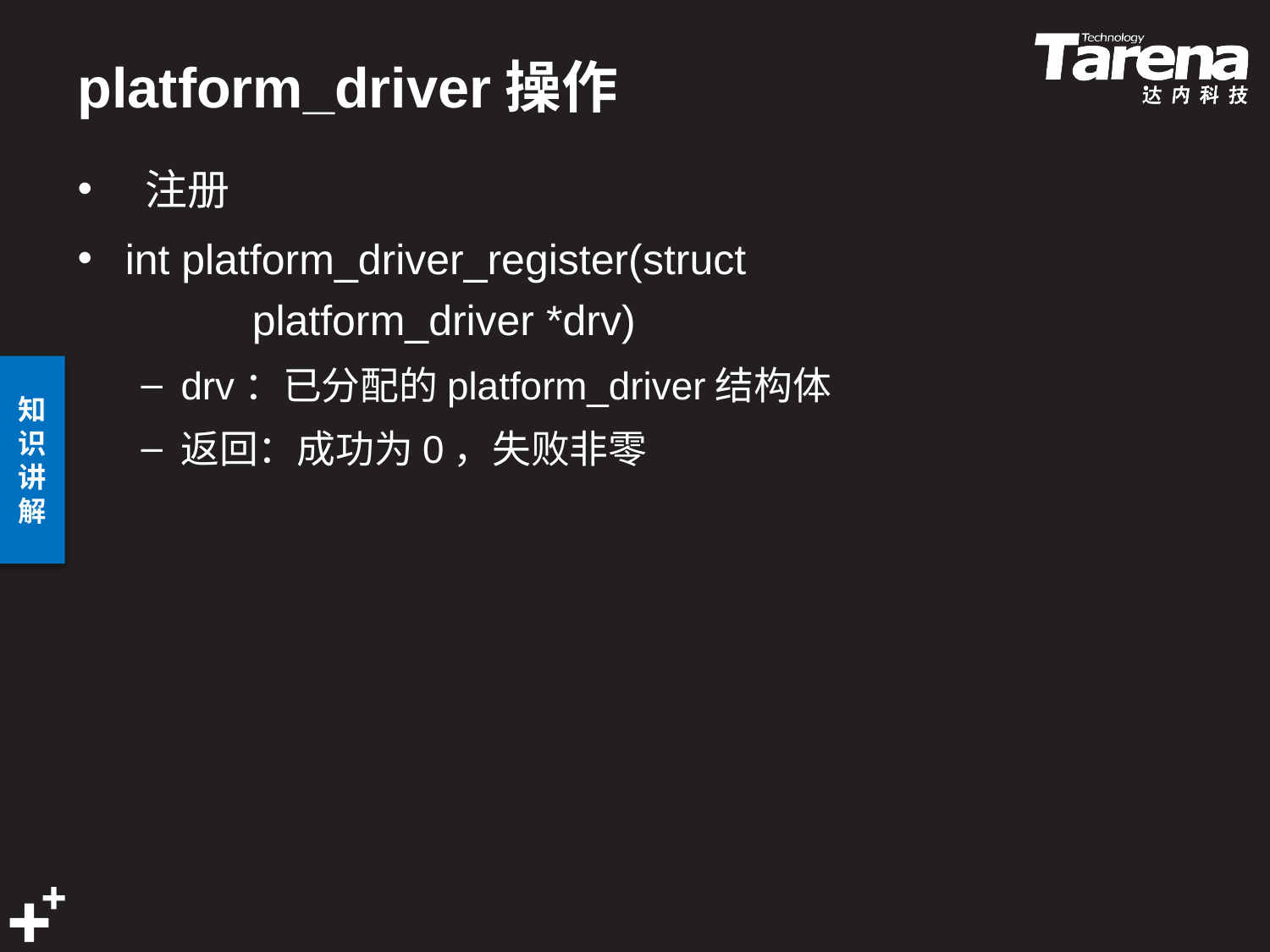

# platform_driver操作
 注册
int platform_driver_register(struct 					platform_driver *drv)
drv：已分配的platform_driver结构体
返回：成功为0，失败非零